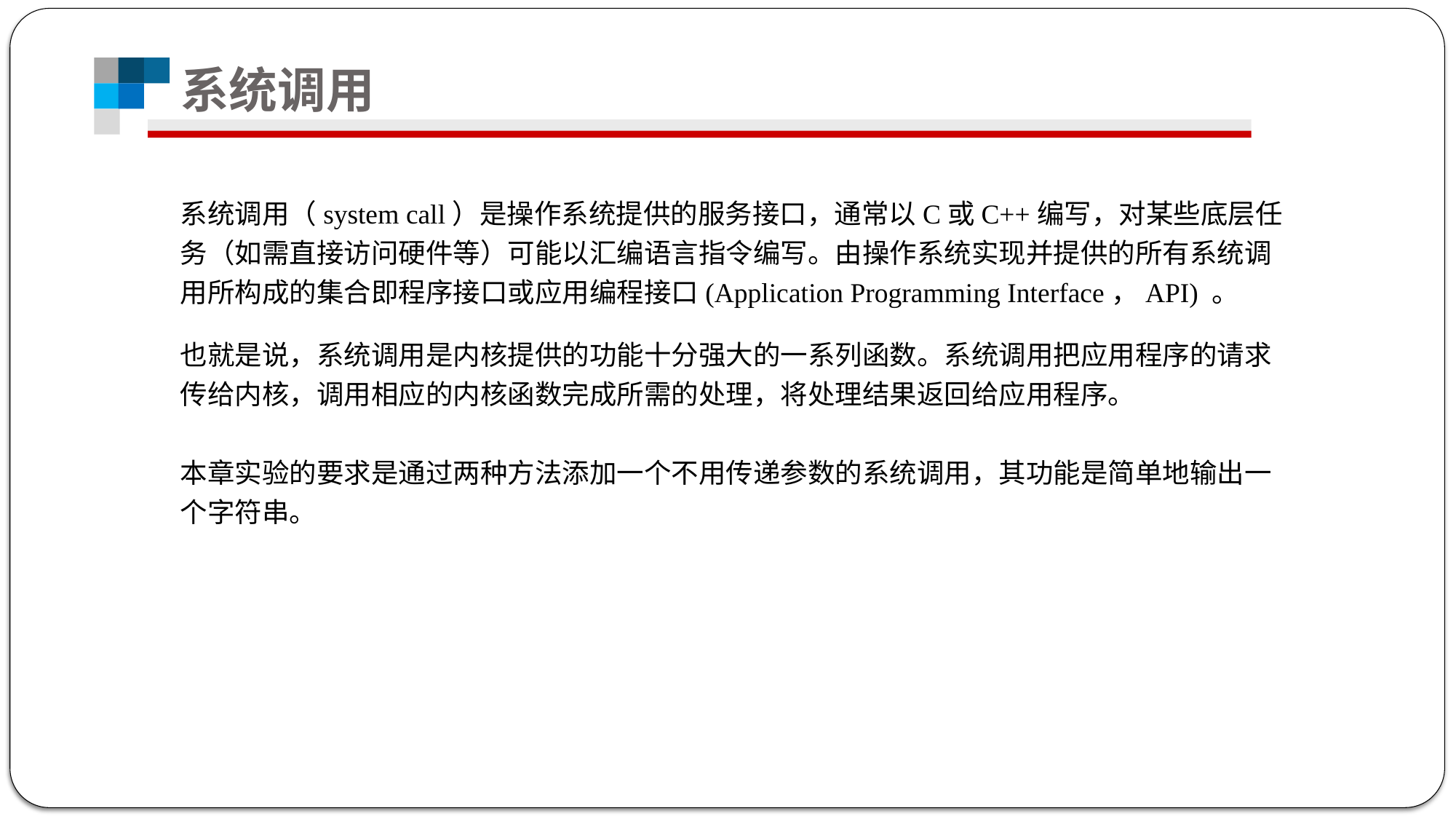

# 系统调用
系统调用（system call）是操作系统提供的服务接口，通常以C或C++编写，对某些底层任务（如需直接访问硬件等）可能以汇编语言指令编写。由操作系统实现并提供的所有系统调用所构成的集合即程序接口或应用编程接口(Application Programming Interface，API) 。

也就是说，系统调用是内核提供的功能十分强大的一系列函数。系统调用把应用程序的请求传给内核，调用相应的内核函数完成所需的处理，将处理结果返回给应用程序。

本章实验的要求是通过两种方法添加一个不用传递参数的系统调用，其功能是简单地输出一个字符串。